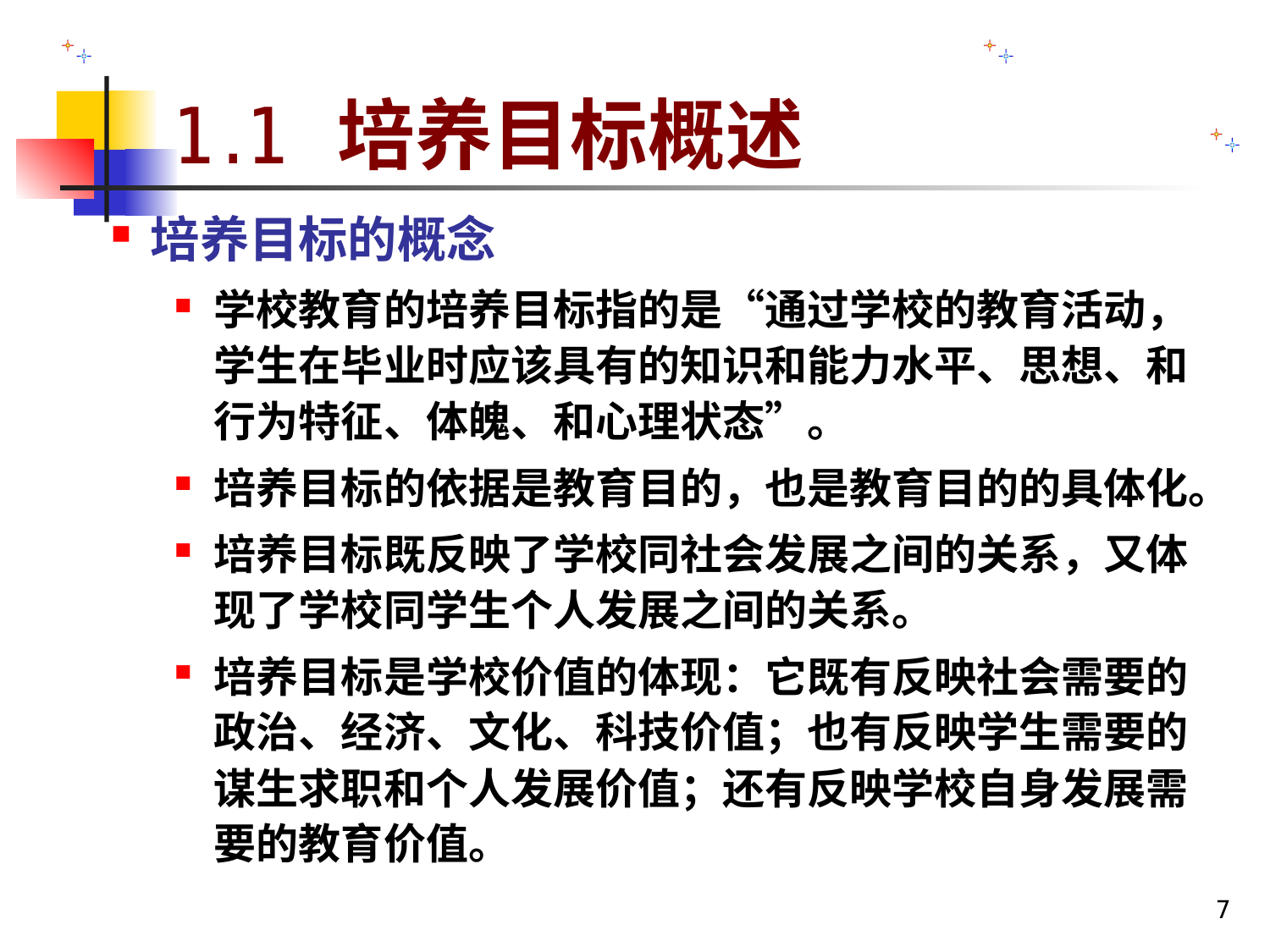

1.1 培养目标概述
培养目标的概念
学校教育的培养目标指的是“通过学校的教育活动，学生在毕业时应该具有的知识和能力水平、思想、和行为特征、体魄、和心理状态”。
培养目标的依据是教育目的，也是教育目的的具体化。
培养目标既反映了学校同社会发展之间的关系，又体现了学校同学生个人发展之间的关系。
培养目标是学校价值的体现：它既有反映社会需要的政治、经济、文化、科技价值；也有反映学生需要的谋生求职和个人发展价值；还有反映学校自身发展需要的教育价值。
7